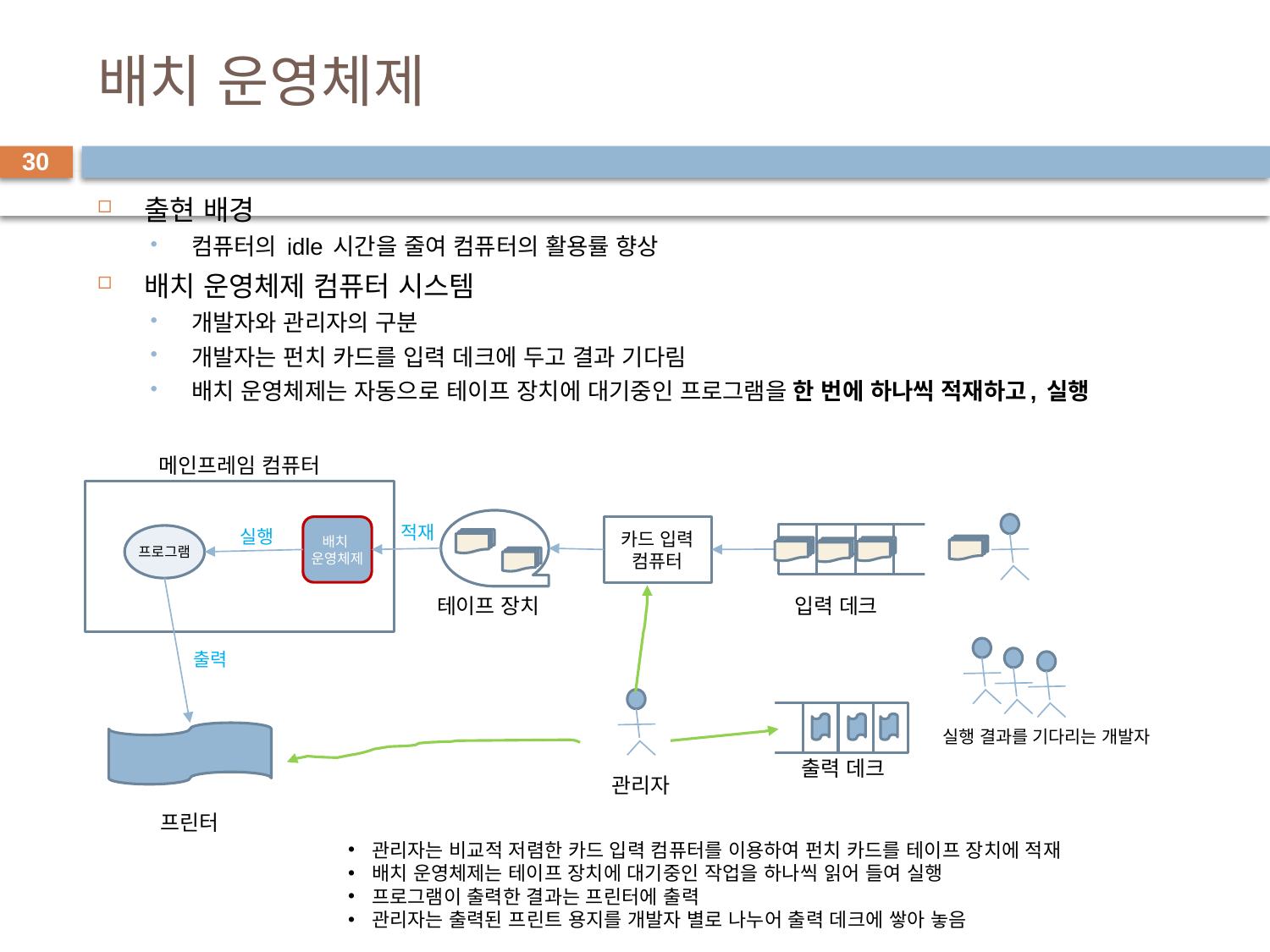

# 배치 운영체제
30
출현 배경
컴퓨터의 idle 시간을 줄여 컴퓨터의 활용률 향상
배치 운영체제 컴퓨터 시스템
개발자와 관리자의 구분
개발자는 펀치 카드를 입력 데크에 두고 결과 기다림
배치 운영체제는 자동으로 테이프 장치에 대기중인 프로그램을 한 번에 하나씩 적재하고, 실행

메인프레임 컴퓨터

적재
배치
운영체제
카드 입력
컴퓨터

실행
프로그램

입력 데크
테이프 장치

출력

실행 결과를 기다리는 개발자

관리자
프린터
관리자는 비교적 저렴한 카드 입력 컴퓨터를 이용하여 펀치 카드를 테이프 장치에 적재
배치 운영체제는 테이프 장치에 대기중인 작업을 하나씩 읽어 들여 실행
프로그램이 출력한 결과는 프린터에 출력
관리자는 출력된 프린트 용지를 개발자 별로 나누어 출력 데크에 쌓아 놓음
출력 데크